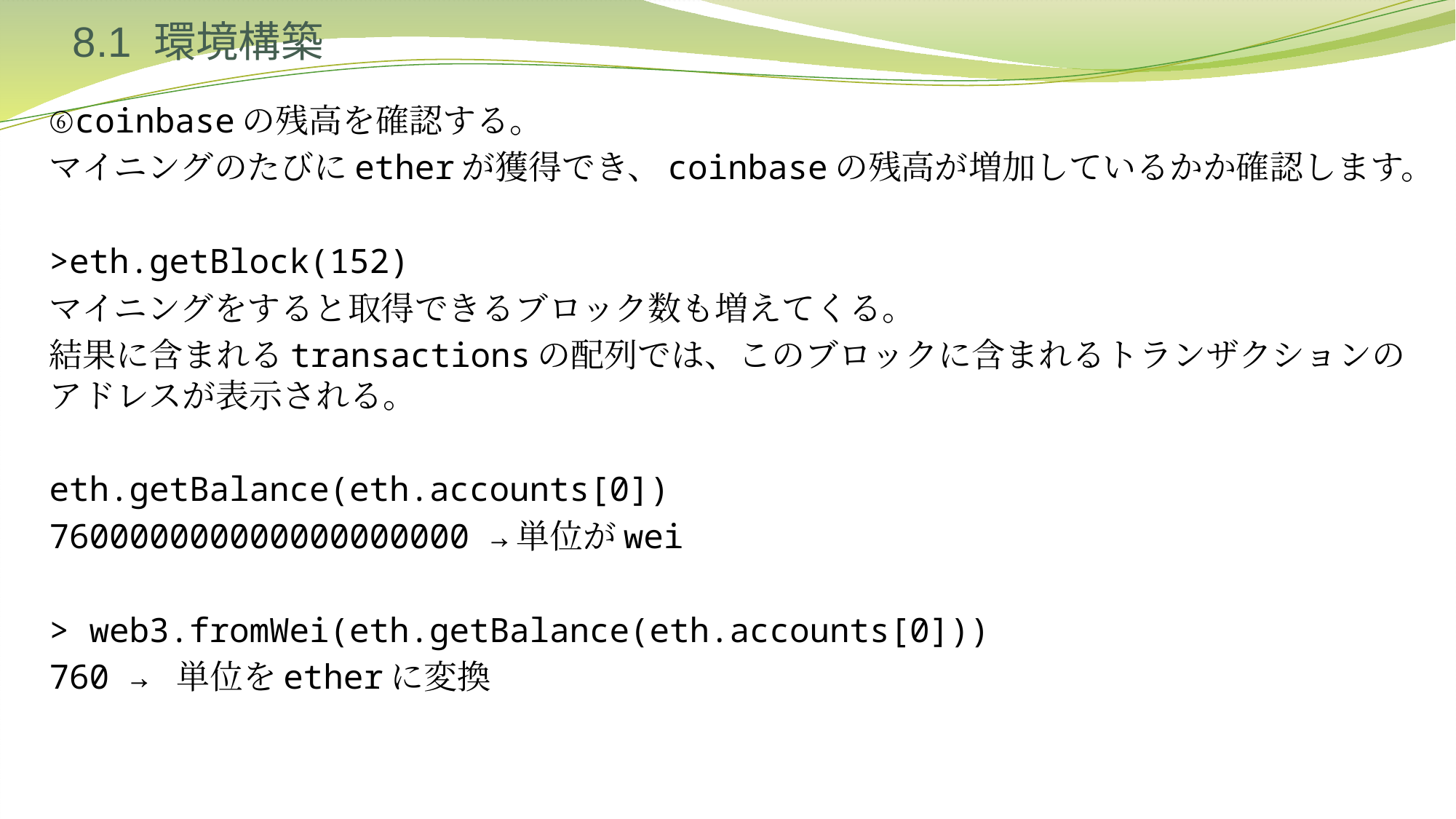

# 8.1 環境構築
⑥coinbaseの残高を確認する。
マイニングのたびにetherが獲得でき、coinbaseの残高が増加しているかか確認します。

>eth.getBlock(152)
マイニングをすると取得できるブロック数も増えてくる。
結果に含まれるtransactionsの配列では、このブロックに含まれるトランザクションのアドレスが表示される。

eth.getBalance(eth.accounts[0])
760000000000000000000 →単位がwei

> web3.fromWei(eth.getBalance(eth.accounts[0]))
760 → 単位をetherに変換